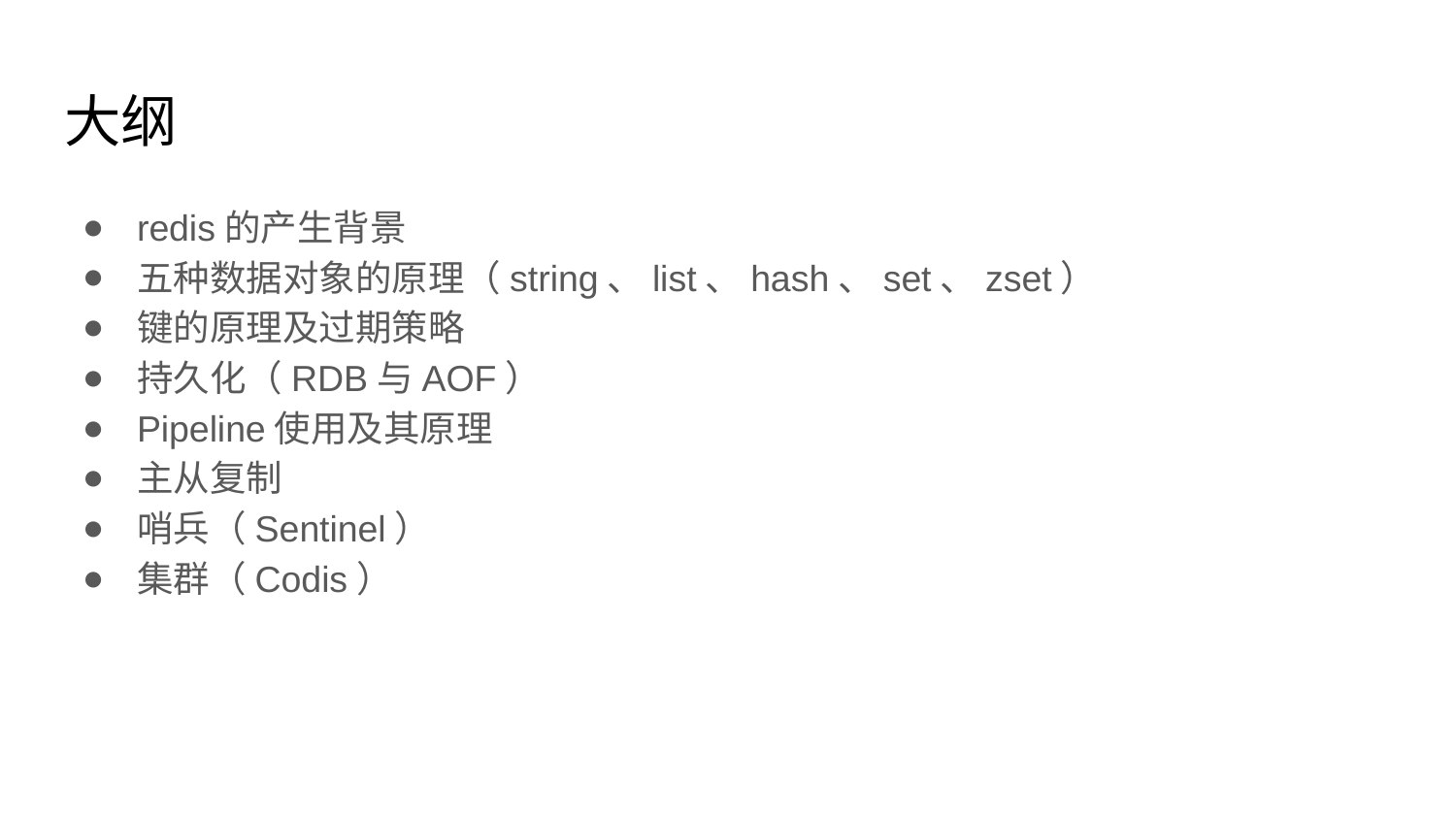

# 大纲
redis的产生背景
五种数据对象的原理（string、list、hash、set、zset）
键的原理及过期策略
持久化（RDB与AOF）
Pipeline使用及其原理
主从复制
哨兵（Sentinel）
集群（Codis）